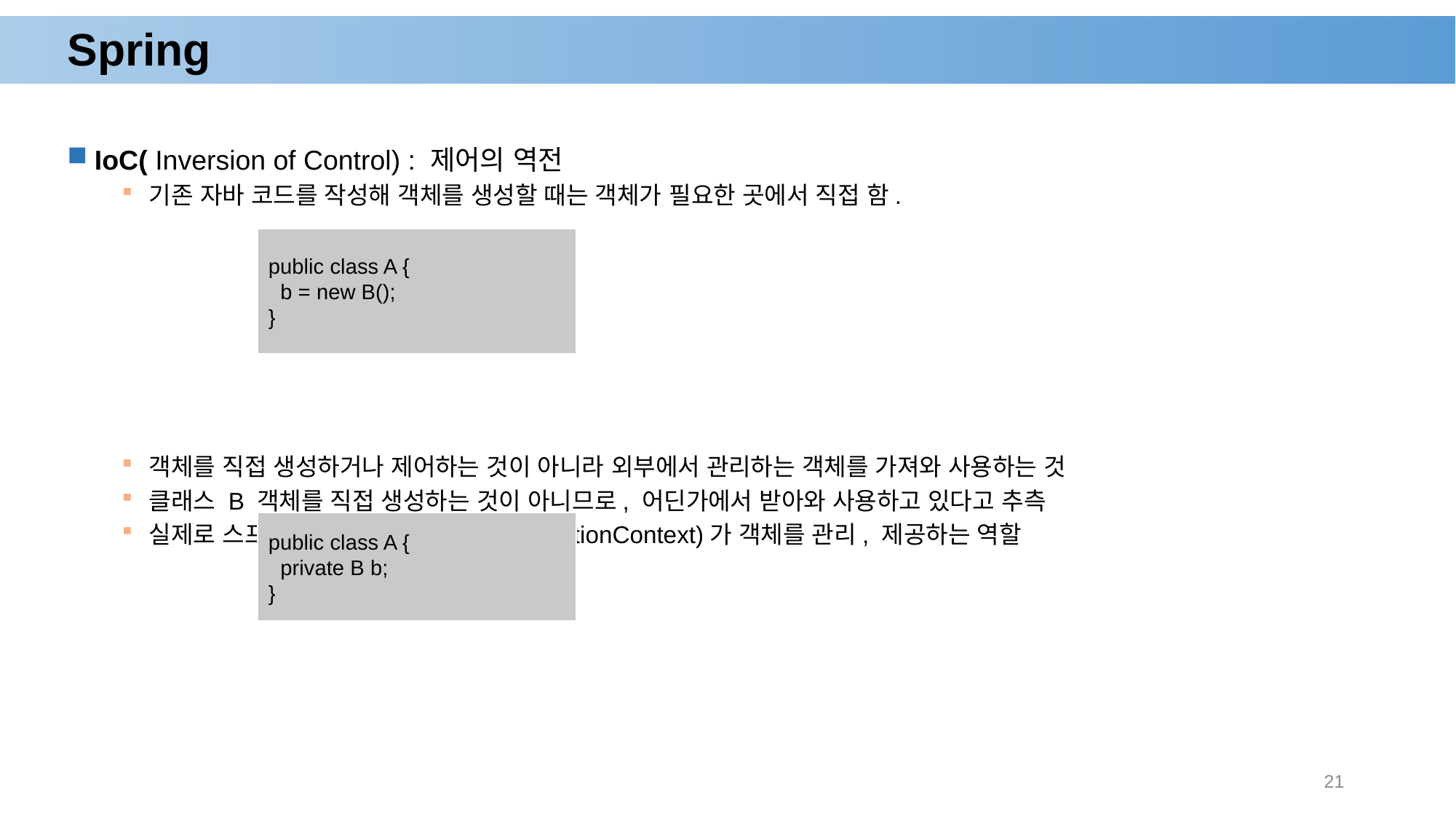

# Spring
IoC( Inversion of Control) : 제어의 역전
기존 자바 코드를 작성해 객체를 생성할 때는 객체가 필요한 곳에서 직접 함.

객체를 직접 생성하거나 제어하는 것이 아니라 외부에서 관리하는 객체를 가져와 사용하는 것
클래스 B 객체를 직접 생성하는 것이 아니므로, 어딘가에서 받아와 사용하고 있다고 추측
실제로 스프링은 스프링 컨테이너(ApplicationContext)가 객체를 관리, 제공하는 역할

객체들의 생명주기가 개발자가 아닌 프레임워크의 제어를 통해 진행.

public class A {
  b = new B();
}
public class A {
  private B b;
}
21